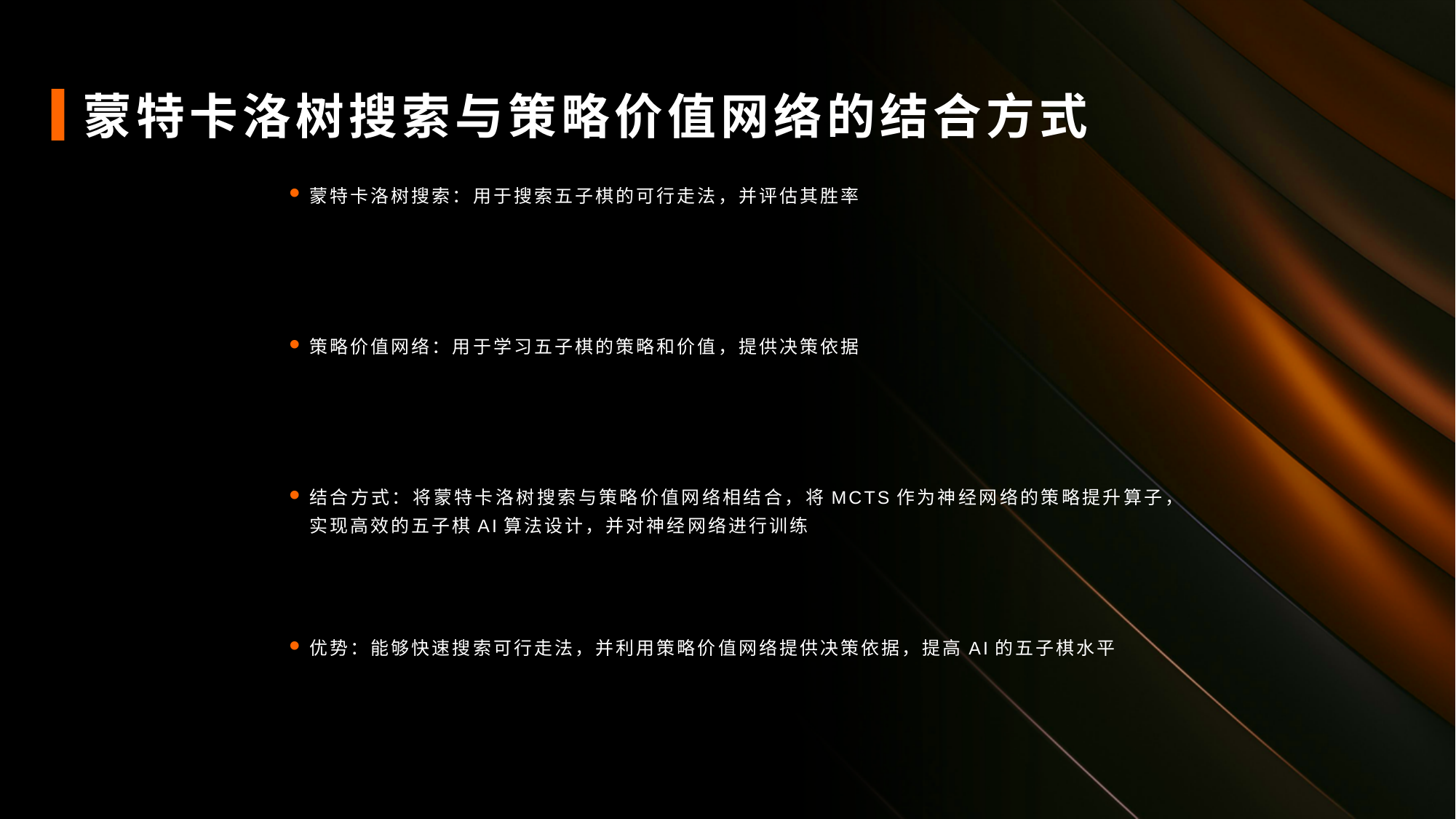

蒙特卡洛树搜索与策略价值网络的结合方式
蒙特卡洛树搜索：用于搜索五子棋的可行走法，并评估其胜率
策略价值网络：用于学习五子棋的策略和价值，提供决策依据
结合方式：将蒙特卡洛树搜索与策略价值网络相结合，将MCTS作为神经网络的策略提升算子，实现高效的五子棋AI算法设计，并对神经网络进行训练
优势：能够快速搜索可行走法，并利用策略价值网络提供决策依据，提高AI的五子棋水平